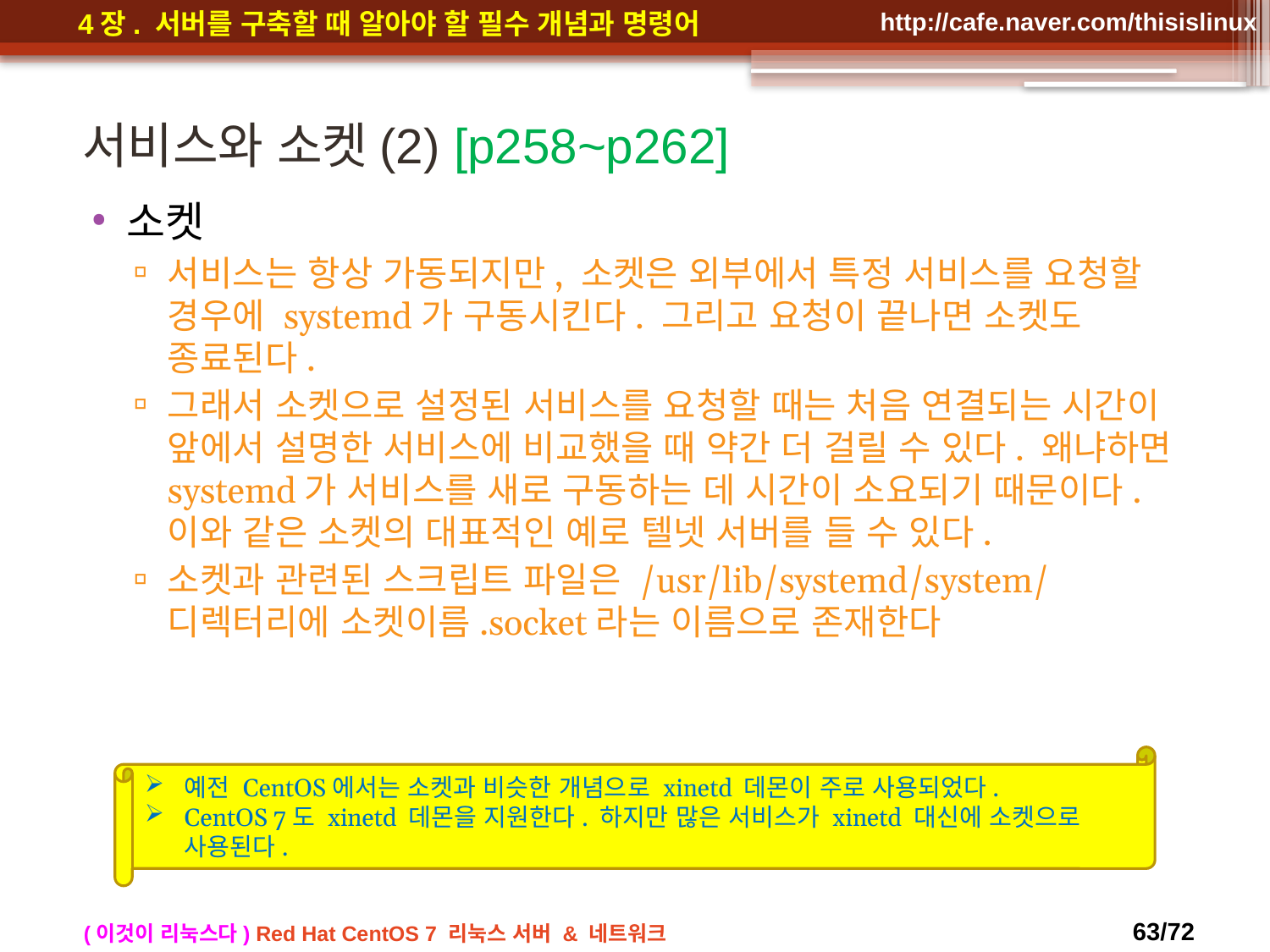

# 서비스와 소켓(2) [p258~p262]
소켓
서비스는 항상 가동되지만, 소켓은 외부에서 특정 서비스를 요청할 경우에 systemd가 구동시킨다. 그리고 요청이 끝나면 소켓도 종료된다.
그래서 소켓으로 설정된 서비스를 요청할 때는 처음 연결되는 시간이 앞에서 설명한 서비스에 비교했을 때 약간 더 걸릴 수 있다. 왜냐하면 systemd가 서비스를 새로 구동하는 데 시간이 소요되기 때문이다. 이와 같은 소켓의 대표적인 예로 텔넷 서버를 들 수 있다.
소켓과 관련된 스크립트 파일은 /usr/lib/systemd/system/ 디렉터리에 소켓이름.socket라는 이름으로 존재한다
예전 CentOS에서는 소켓과 비슷한 개념으로 xinetd 데몬이 주로 사용되었다.
CentOS 7도 xinetd 데몬을 지원한다. 하지만 많은 서비스가 xinetd 대신에 소켓으로 사용된다.